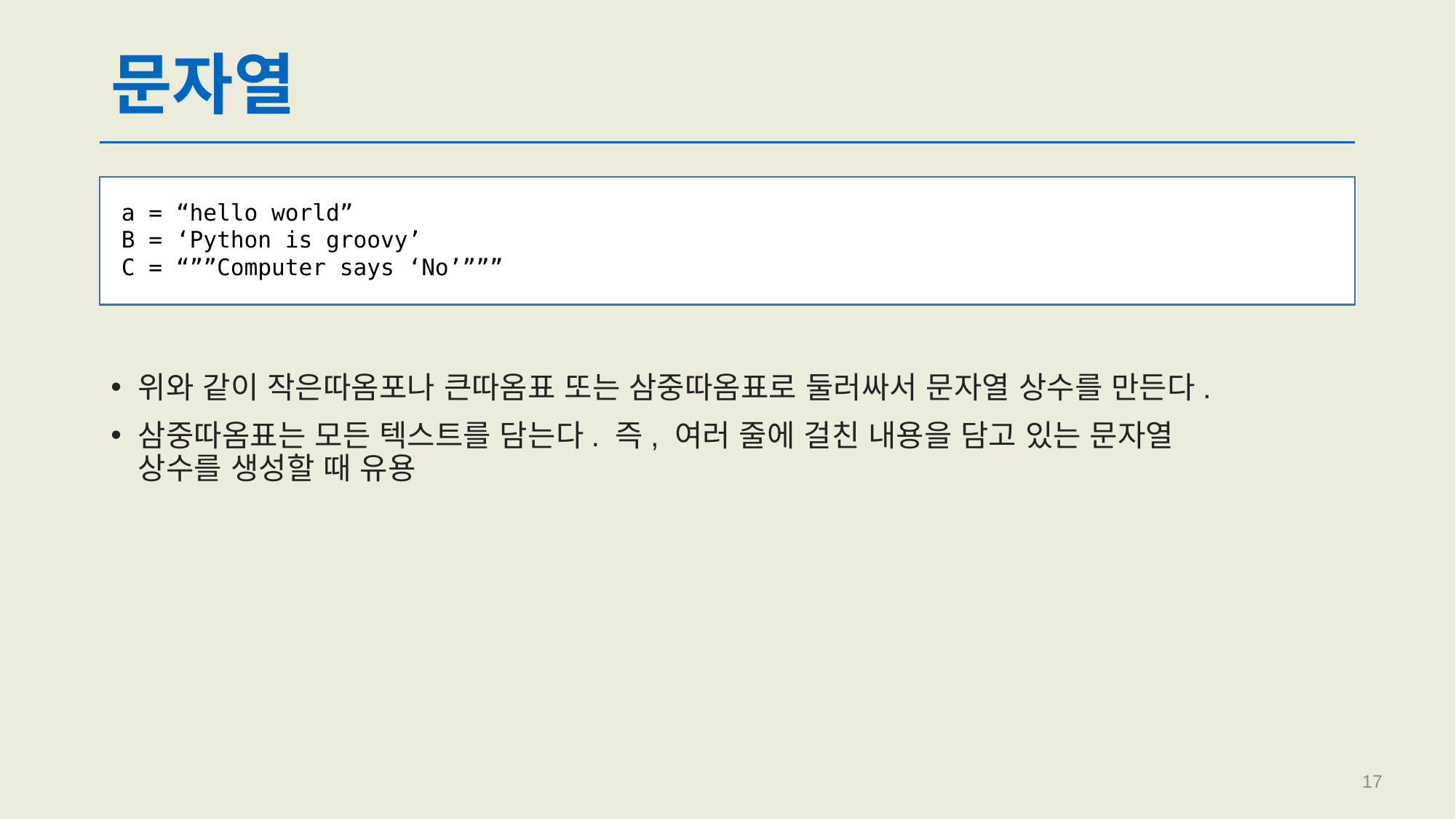

# 문자열
a = “hello world”
B = ‘Python is groovy’
C = “””Computer says ‘No’”””
위와 같이 작은따옴포나 큰따옴표 또는 삼중따옴표로 둘러싸서 문자열 상수를 만든다.
삼중따옴표는 모든 텍스트를 담는다. 즉, 여러 줄에 걸친 내용을 담고 있는 문자열 상수를 생성할 때 유용
17